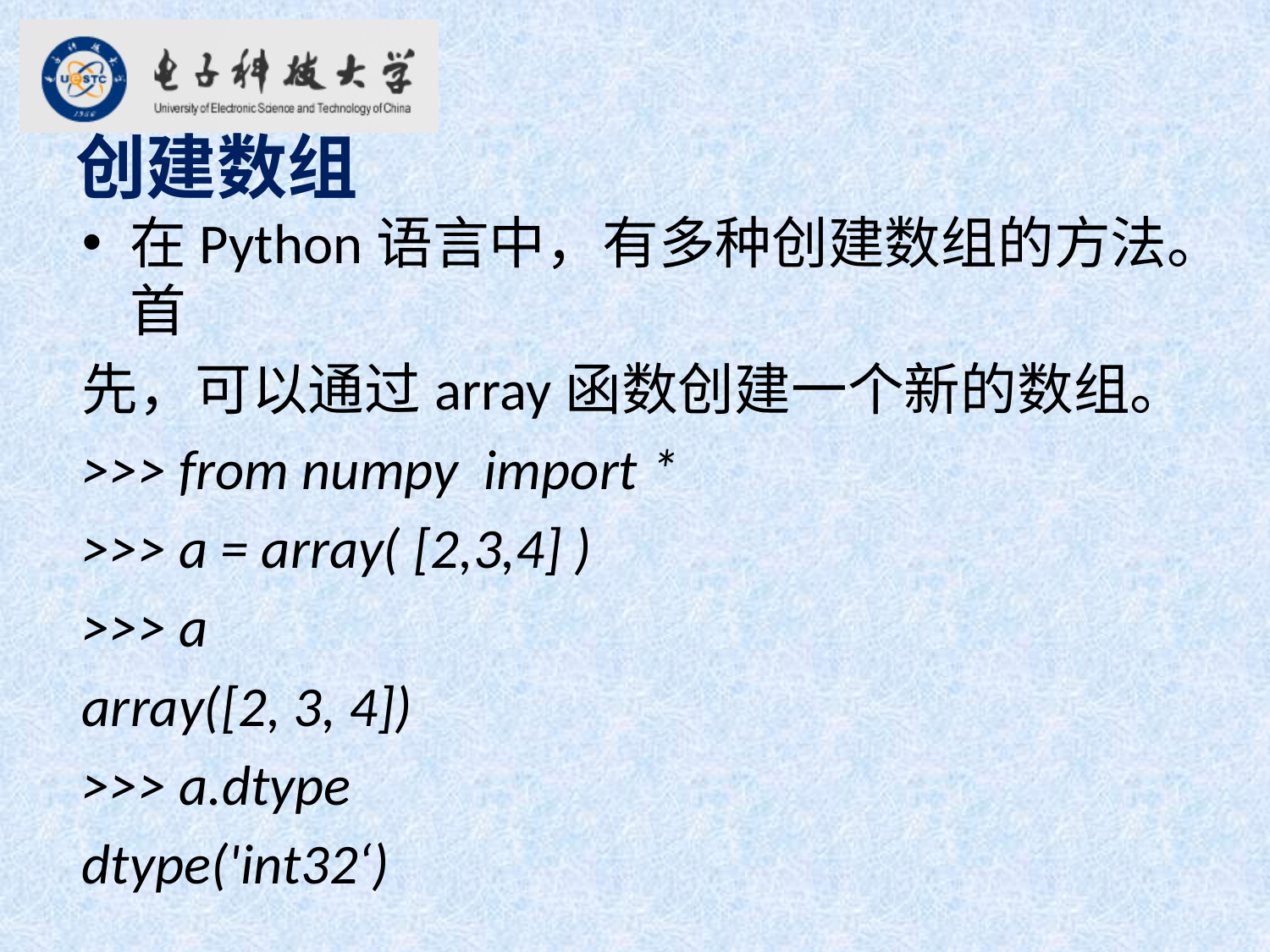

创建数组
在Python语言中，有多种创建数组的方法。首
先，可以通过array函数创建一个新的数组。
>>> from numpy  import *
>>> a = array( [2,3,4] )
>>> a
array([2, 3, 4])
>>> a.dtype
dtype('int32‘)